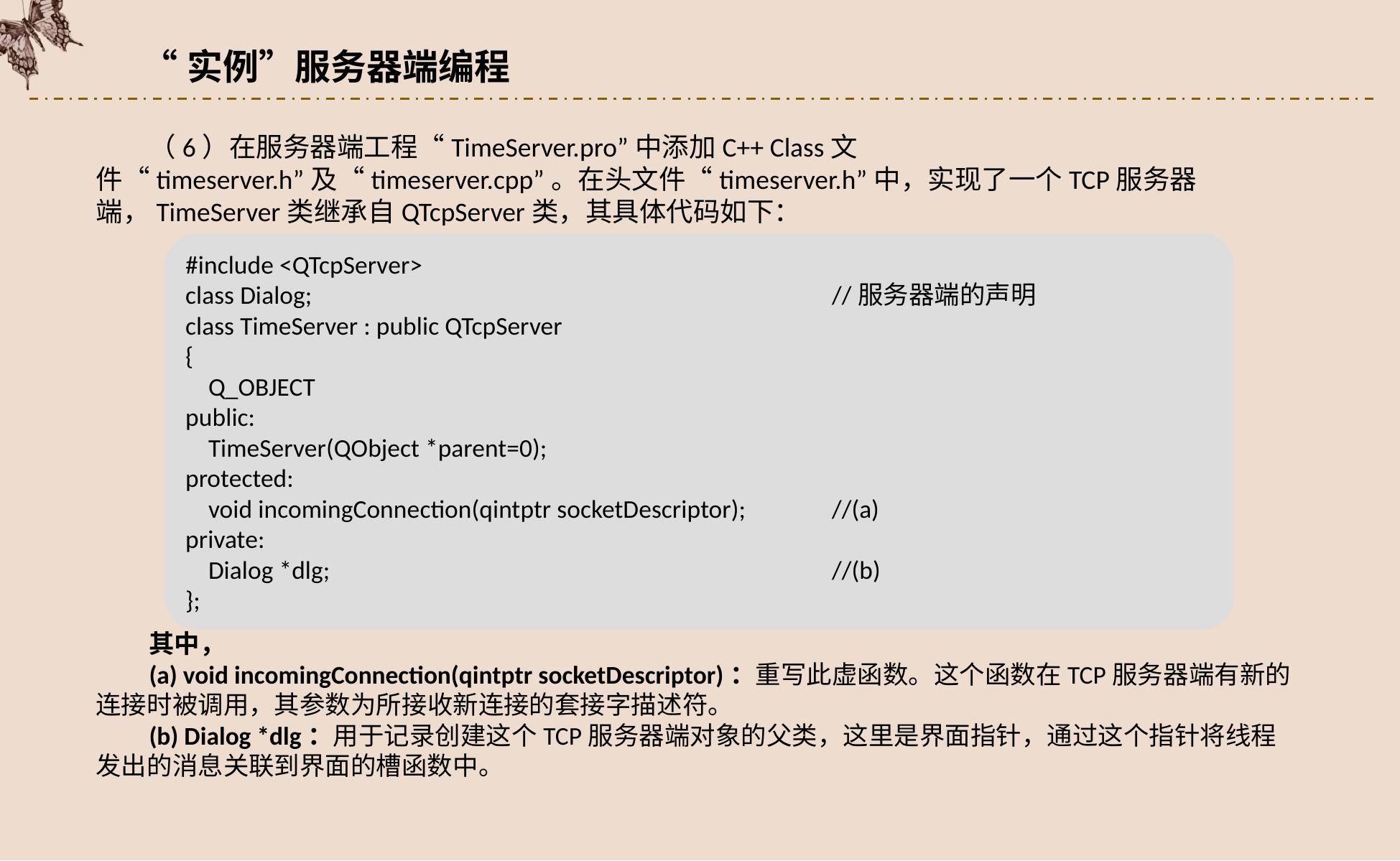

“实例”服务器端编程
（6）在服务器端工程“TimeServer.pro”中添加C++ Class文件“timeserver.h”及“timeserver.cpp”。在头文件“timeserver.h”中，实现了一个TCP服务器端，TimeServer类继承自QTcpServer类，其具体代码如下：
#include <QTcpServer>
class Dialog;                         				//服务器端的声明
class TimeServer : public QTcpServer
{
    Q_OBJECT
public:
    TimeServer(QObject *parent=0);
protected:
    void incomingConnection(qintptr socketDescriptor);	//(a)
private:
    Dialog *dlg;					//(b)
};
其中，
(a) void incomingConnection(qintptr socketDescriptor)：重写此虚函数。这个函数在TCP服务器端有新的连接时被调用，其参数为所接收新连接的套接字描述符。
(b) Dialog *dlg：用于记录创建这个TCP服务器端对象的父类，这里是界面指针，通过这个指针将线程发出的消息关联到界面的槽函数中。